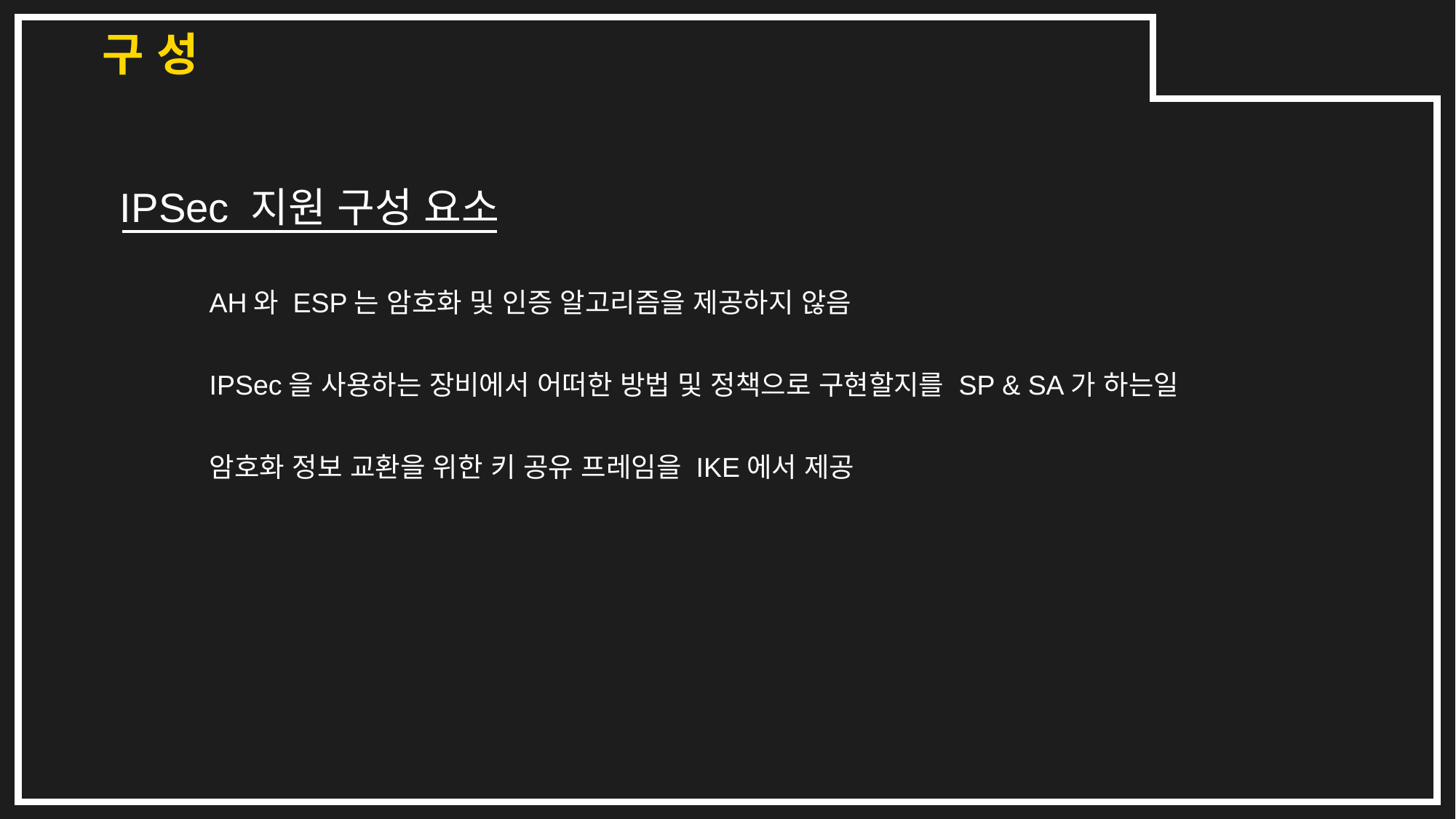

구 성
IPSec 지원 구성 요소
AH와 ESP는 암호화 및 인증 알고리즘을 제공하지 않음
IPSec을 사용하는 장비에서 어떠한 방법 및 정책으로 구현할지를 SP & SA가 하는일
암호화 정보 교환을 위한 키 공유 프레임을 IKE에서 제공